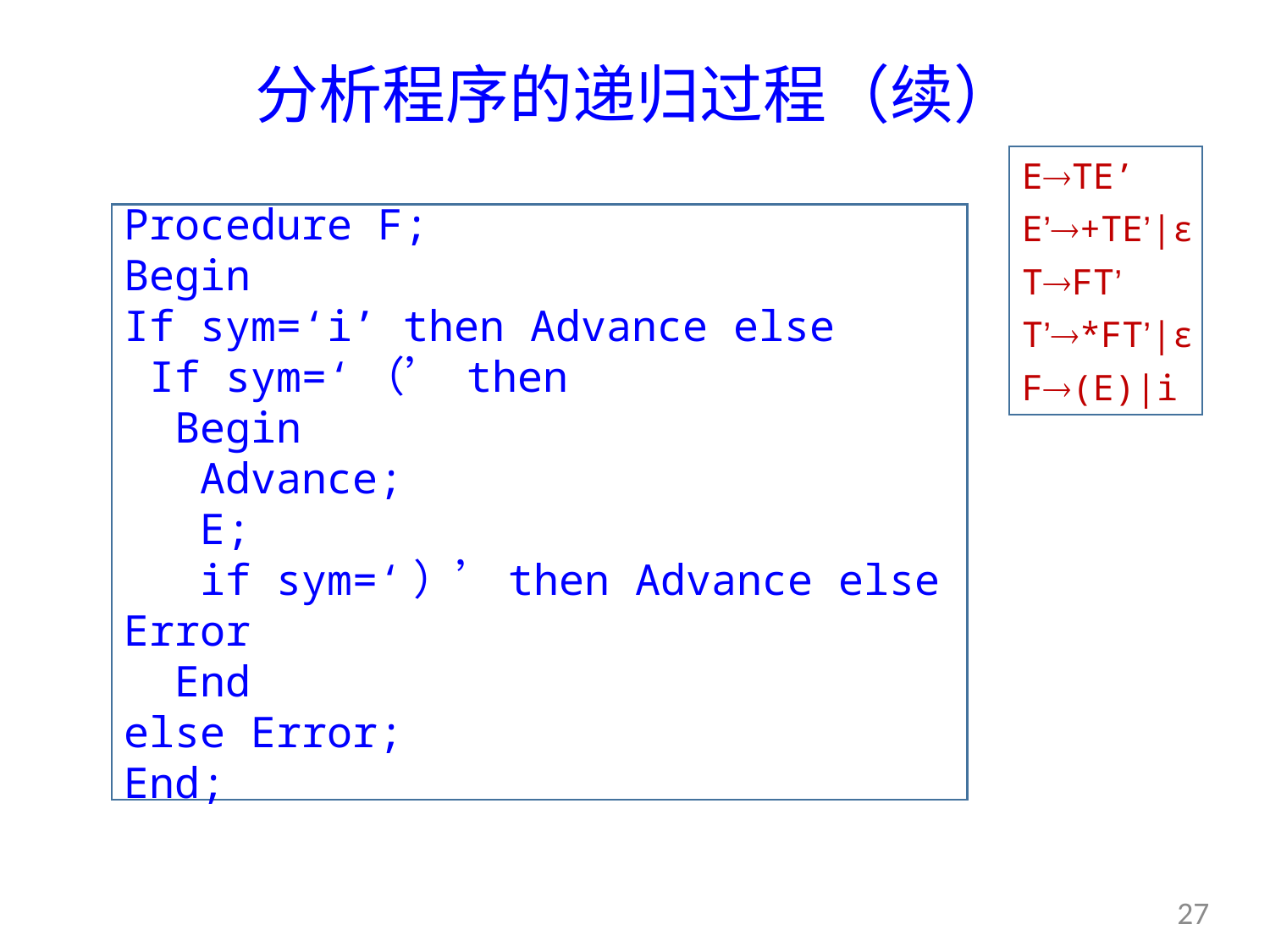

# 分析程序的递归过程（续）
E→TE’
E’→+TE’|ε
T→FT’
T’→*FT’|ε
F→(E)|i
Procedure F;
Begin
If sym=‘i’ then Advance else
 If sym=‘（’ then
  Begin
   Advance;
   E;
   if sym=‘）’then Advance else Error
  End
else Error;
End;
27